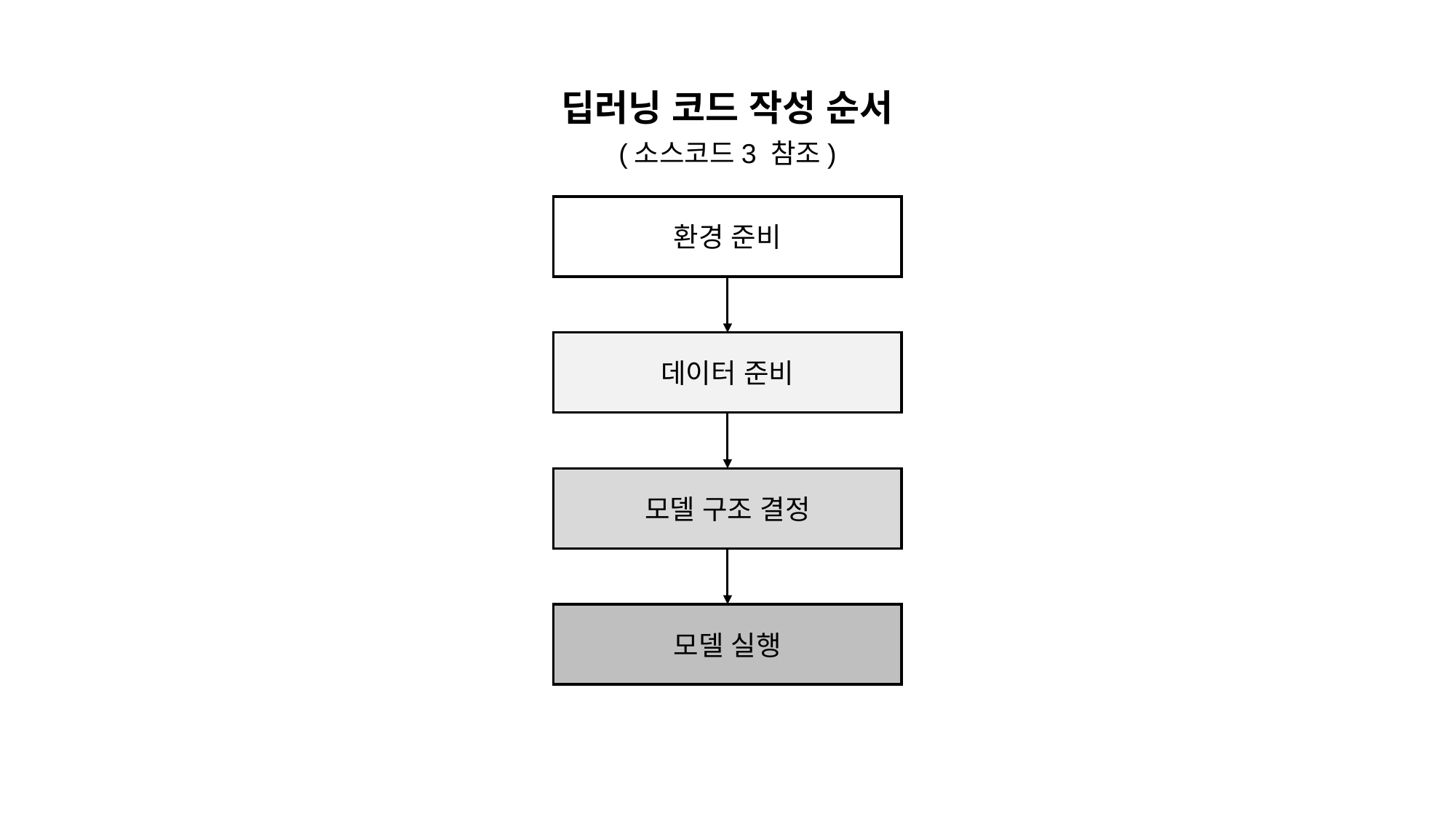

딥러닝 코드 작성 순서
(소스코드3 참조)
환경 준비
데이터 준비
모델 구조 결정
모델 실행